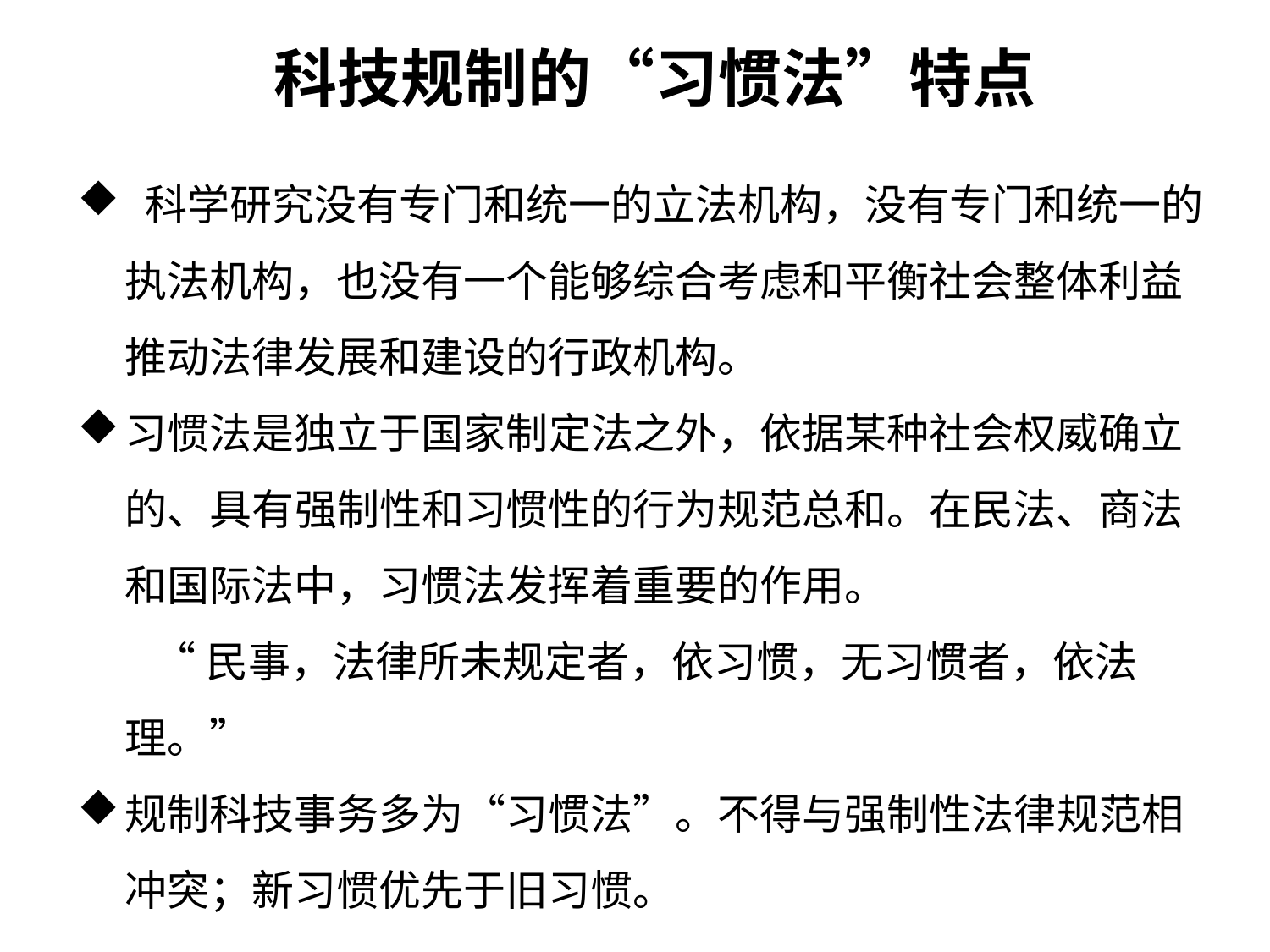

# 科技规制的“习惯法”特点
 科学研究没有专门和统一的立法机构，没有专门和统一的执法机构，也没有一个能够综合考虑和平衡社会整体利益推动法律发展和建设的行政机构。
习惯法是独立于国家制定法之外，依据某种社会权威确立的、具有强制性和习惯性的行为规范总和。在民法、商法和国际法中，习惯法发挥着重要的作用。
        “民事，法律所未规定者，依习惯，无习惯者，依法理。”
规制科技事务多为“习惯法”。不得与强制性法律规范相冲突；新习惯优先于旧习惯。